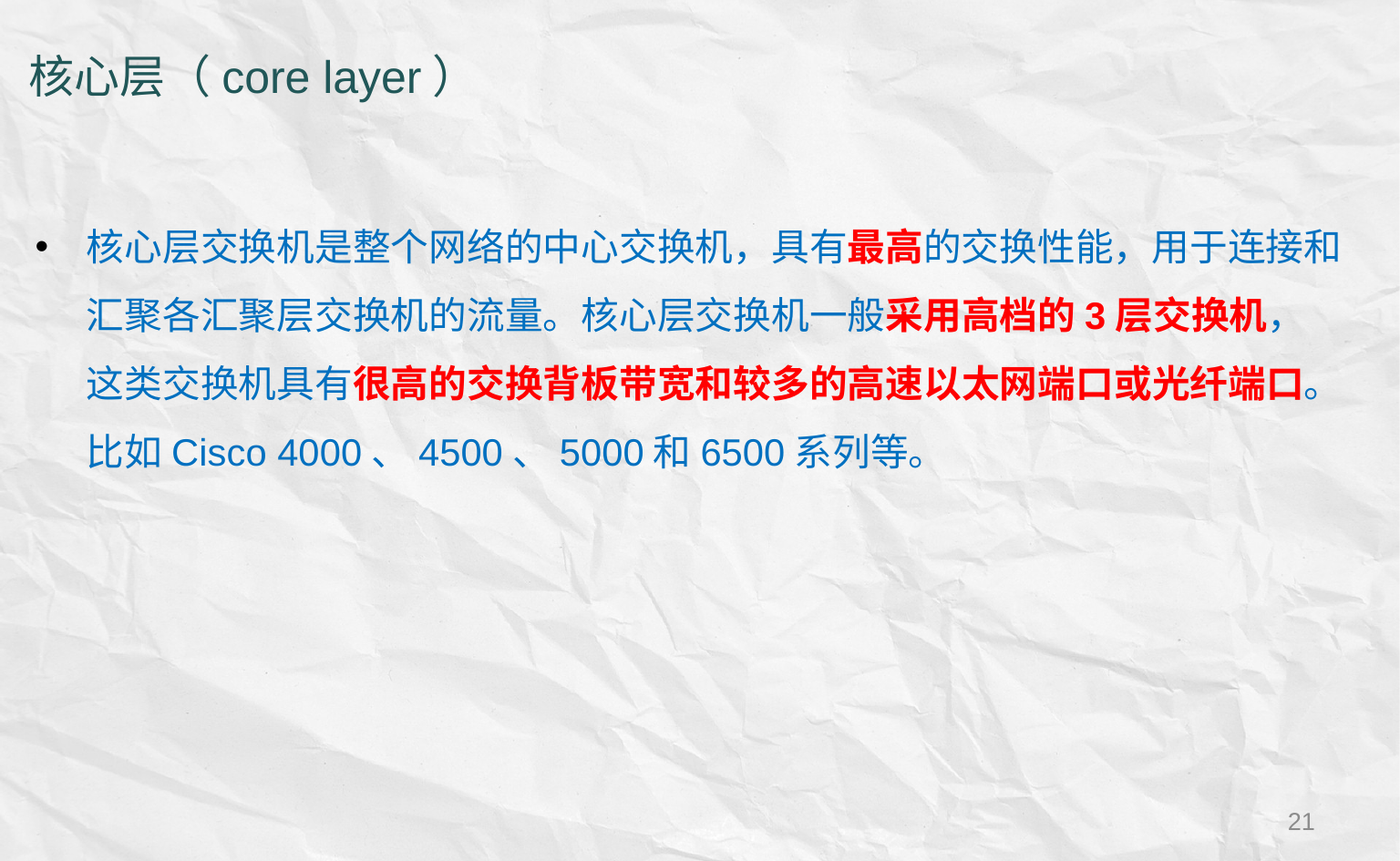

核心层（core layer）
核心层交换机是整个网络的中心交换机，具有最高的交换性能，用于连接和汇聚各汇聚层交换机的流量。核心层交换机一般采用高档的3层交换机，这类交换机具有很高的交换背板带宽和较多的高速以太网端口或光纤端口。比如Cisco 4000、4500、5000和6500系列等。

 21